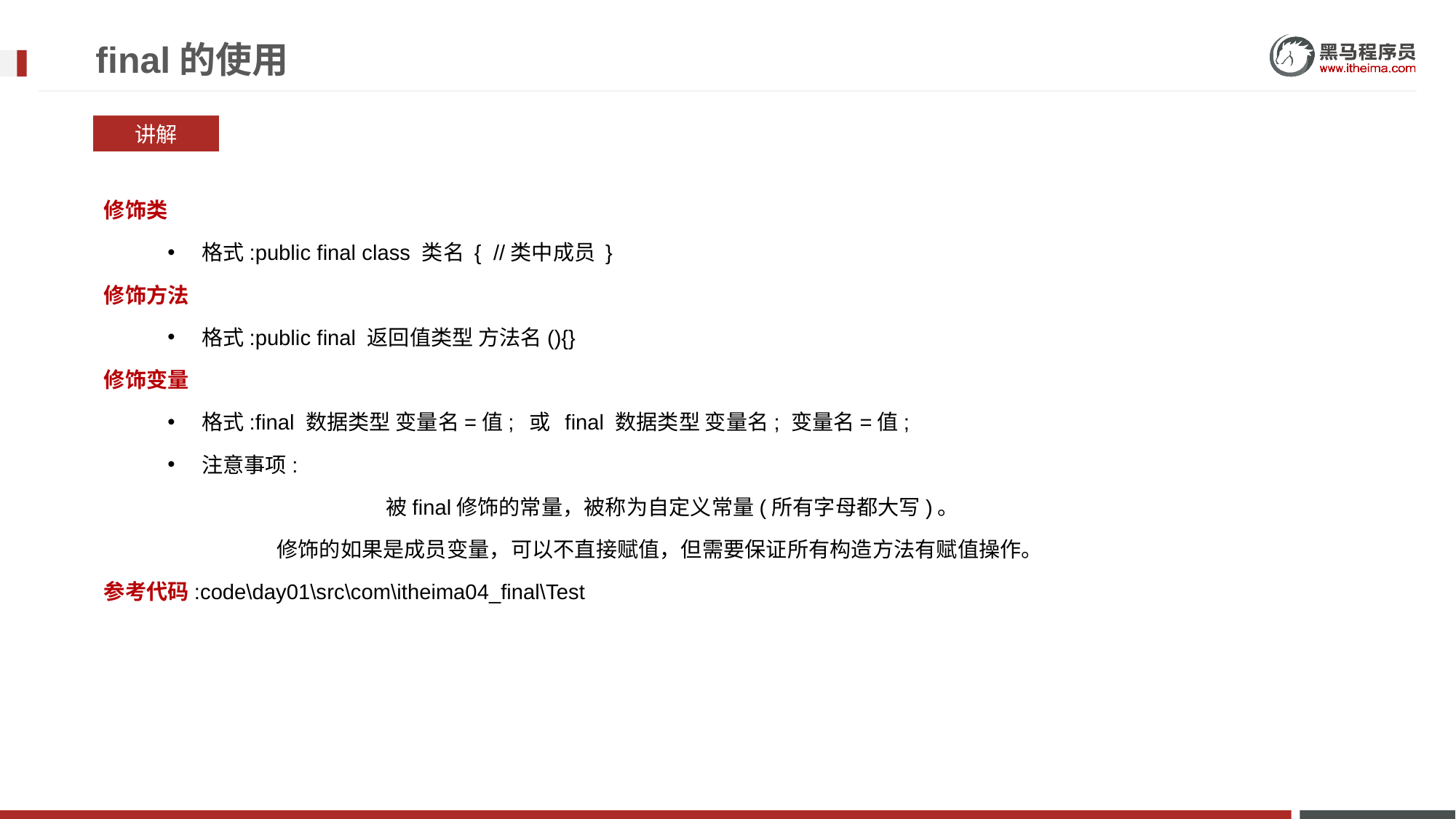

# final的使用
讲解
修饰类
格式:public final class 类名 {  //类中成员 }
修饰方法
格式:public final 返回值类型 方法名(){}
修饰变量
格式:final 数据类型 变量名=值; 	或  final 数据类型 变量名; 变量名=值;
注意事项:
	    	被final修饰的常量，被称为自定义常量(所有字母都大写)。
    	修饰的如果是成员变量，可以不直接赋值，但需要保证所有构造方法有赋值操作。
参考代码:code\day01\src\com\itheima04_final\Test